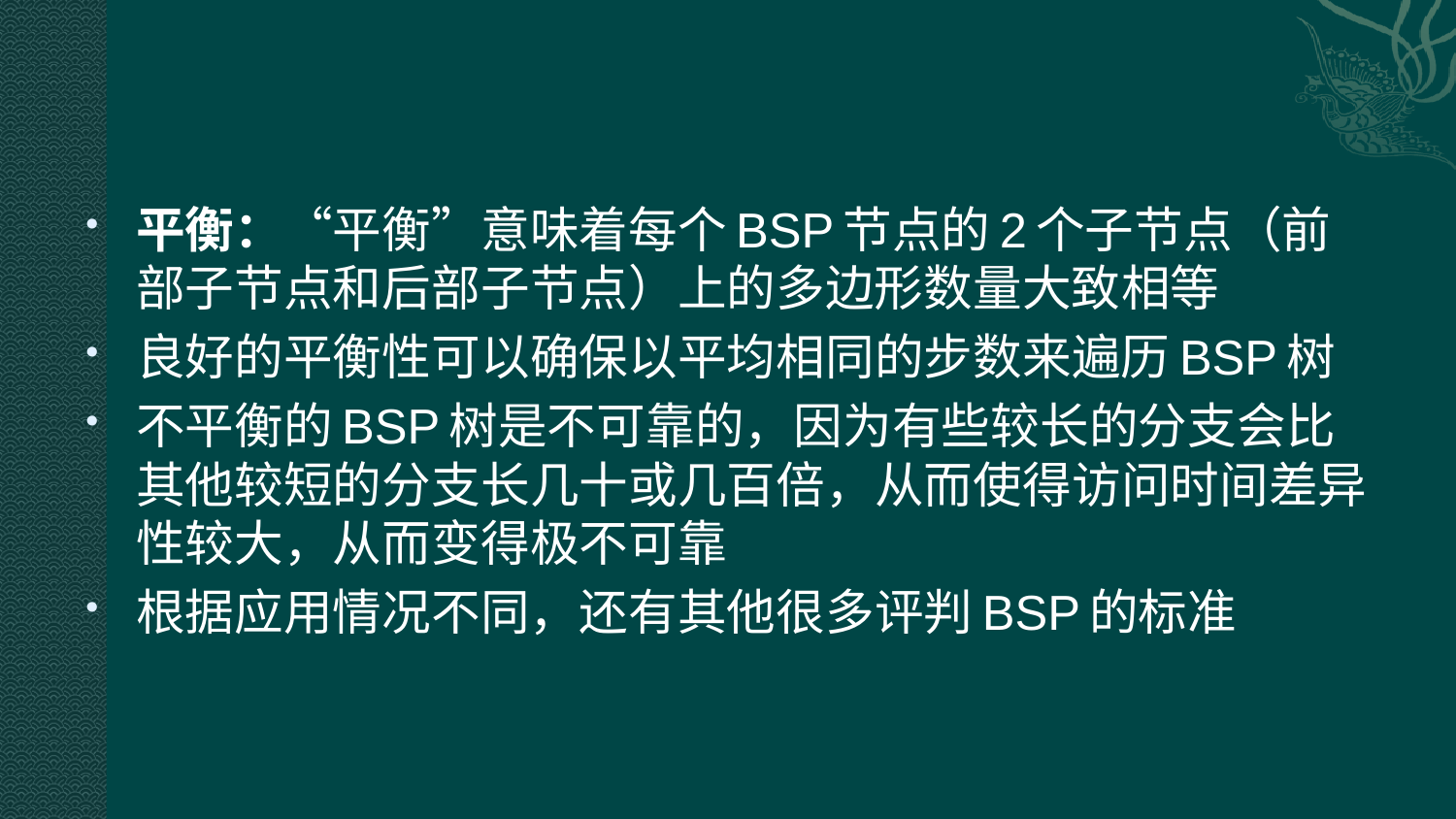

#
平衡：“平衡”意味着每个BSP节点的2个子节点（前部子节点和后部子节点）上的多边形数量大致相等
良好的平衡性可以确保以平均相同的步数来遍历BSP树
不平衡的BSP树是不可靠的，因为有些较长的分支会比其他较短的分支长几十或几百倍，从而使得访问时间差异性较大，从而变得极不可靠
根据应用情况不同，还有其他很多评判BSP的标准